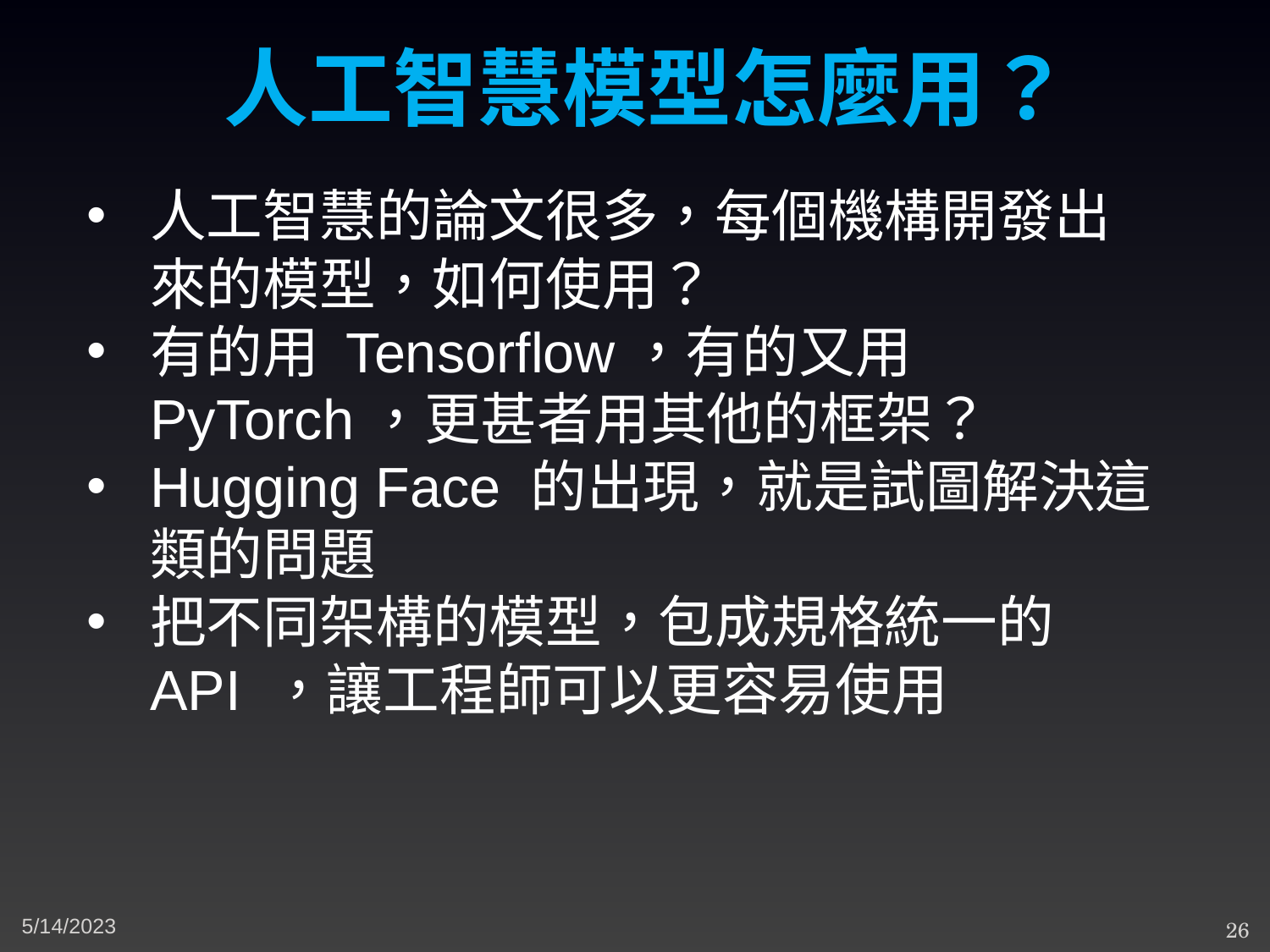

人工智慧模型怎麼用？
人工智慧的論文很多，每個機構開發出來的模型，如何使用？
有的用 Tensorflow，有的又用 PyTorch，更甚者用其他的框架？
Hugging Face 的出現，就是試圖解決這類的問題
把不同架構的模型，包成規格統一的 API ，讓工程師可以更容易使用

5/14/2023
26